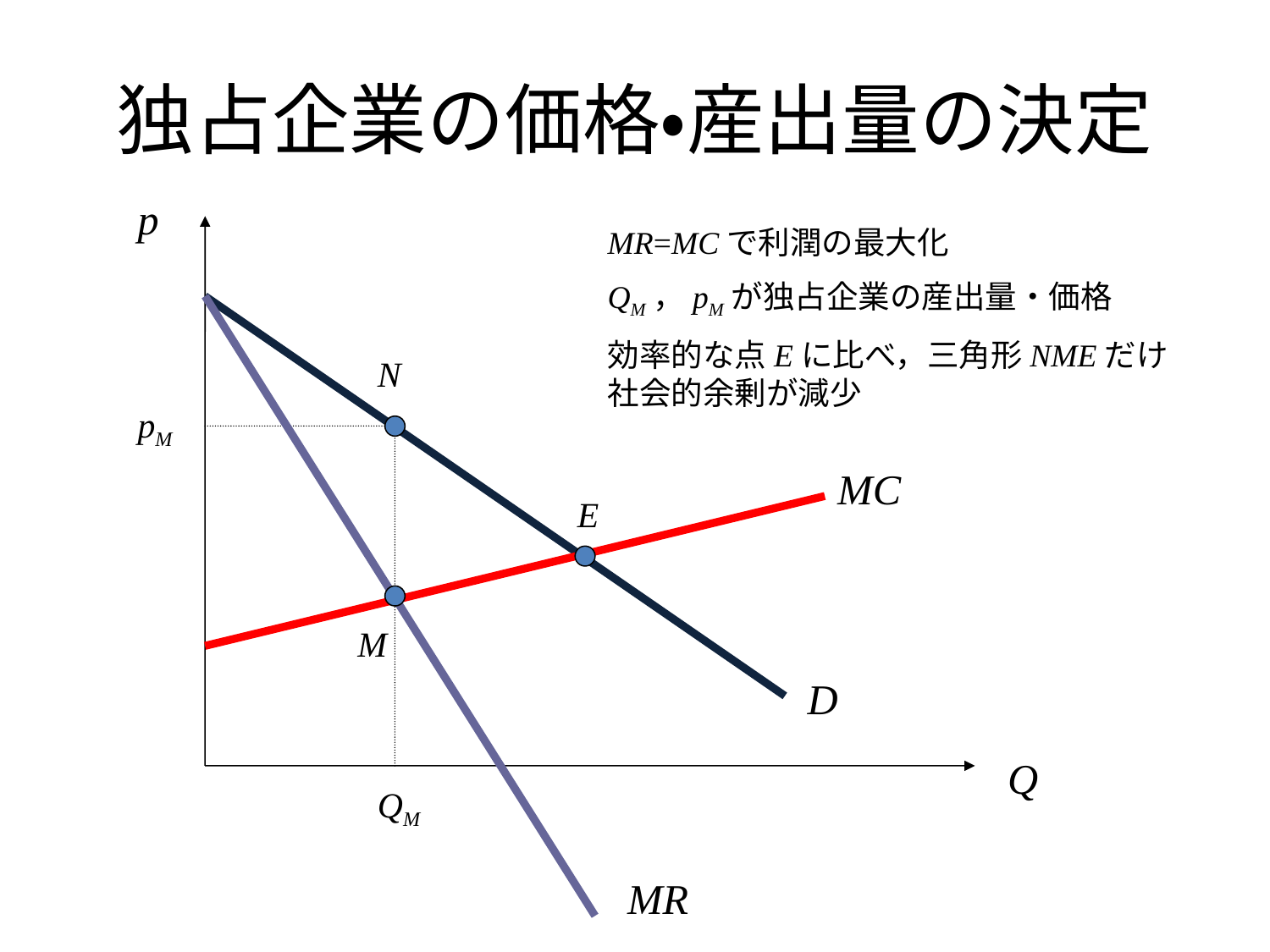

# 独占企業の価格・産出量の決定
p

MR=MCで利潤の最大化
QM，pMが独占企業の産出量・価格
効率的な点Eに比べ，三角形NMEだけ社会的余剰が減少

N
pM

MC
E

M
D
Q

QM
MR